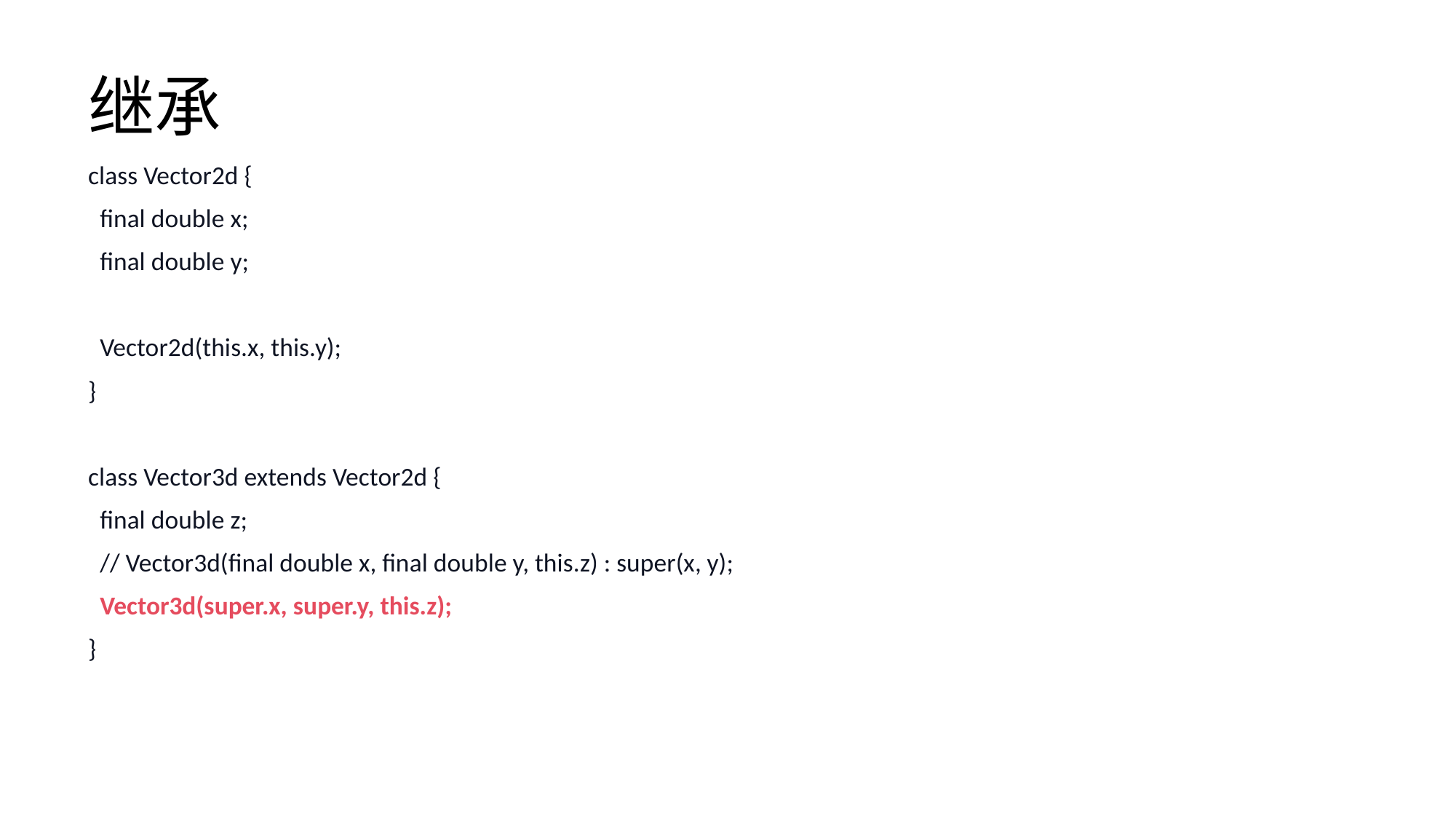

# 继承
class Vector2d {
  final double x;
  final double y;

  Vector2d(this.x, this.y);
}

class Vector3d extends Vector2d {
  final double z;
  // Vector3d(final double x, final double y, this.z) : super(x, y);
  Vector3d(super.x, super.y, this.z);
}